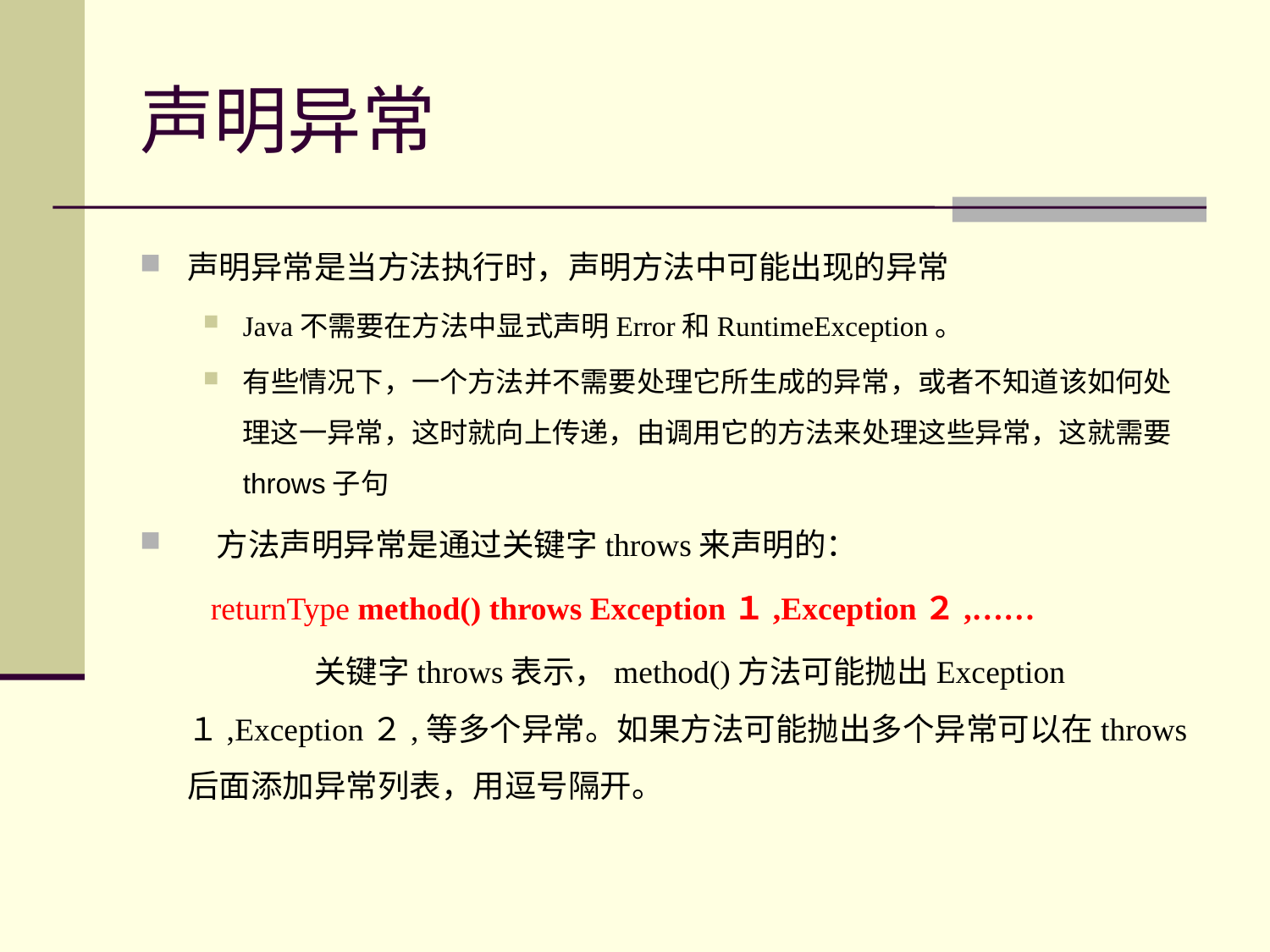

# 声明异常
声明异常是当方法执行时，声明方法中可能出现的异常
Java不需要在方法中显式声明Error和RuntimeException。
有些情况下，一个方法并不需要处理它所生成的异常，或者不知道该如何处理这一异常，这时就向上传递，由调用它的方法来处理这些异常，这就需要throws子句
   方法声明异常是通过关键字throws来声明的：
　　returnType method() throws Exception１,Exception２,……
   		关键字throws表示，method()方法可能抛出Exception１,Exception２,等多个异常。如果方法可能抛出多个异常可以在throws后面添加异常列表，用逗号隔开。